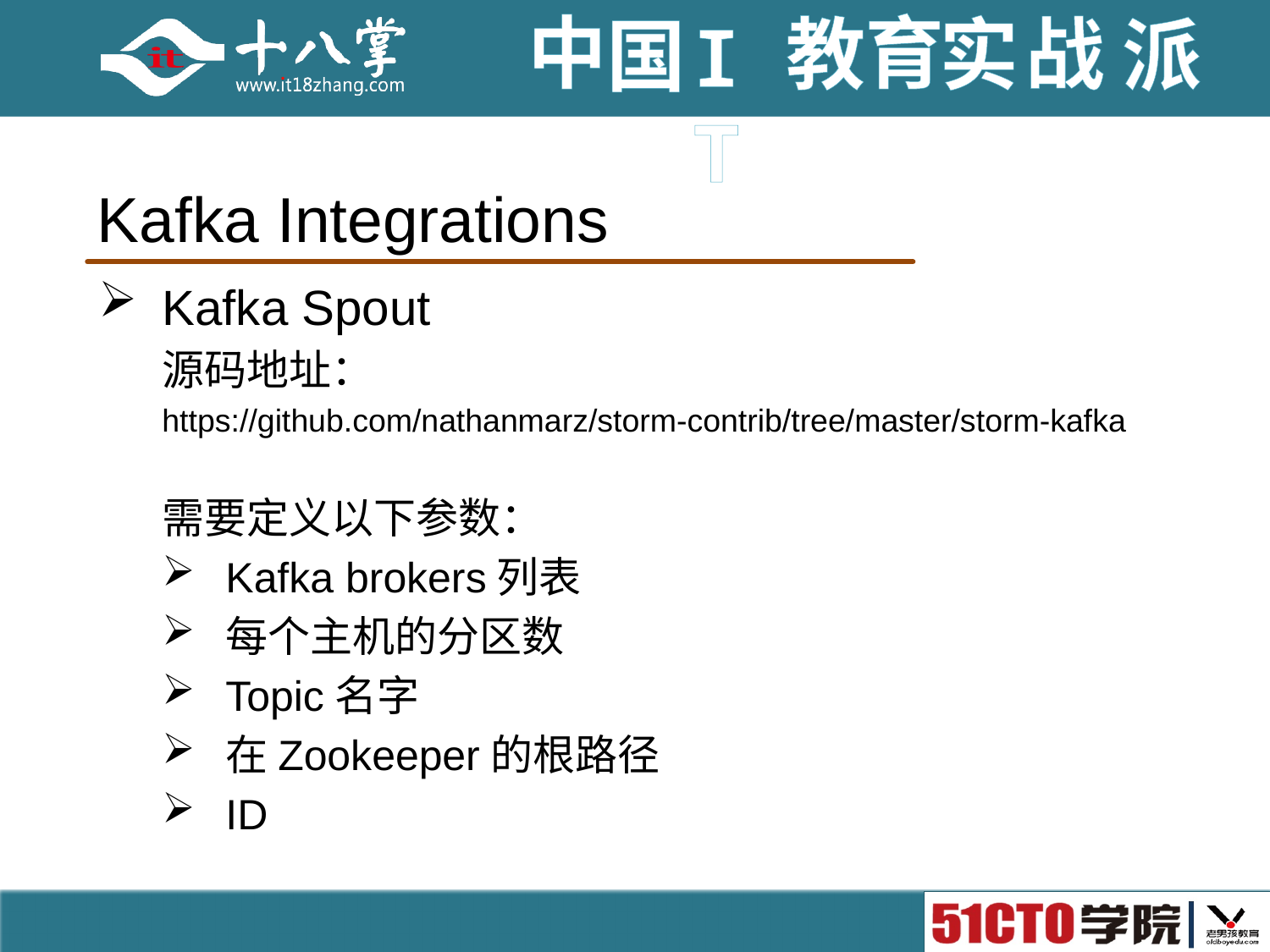

# Kafka Integrations
Kafka Spout
源码地址：
https://github.com/nathanmarz/storm-contrib/tree/master/storm-kafka

需要定义以下参数：
Kafka brokers列表
每个主机的分区数
Topic名字
在Zookeeper的根路径
ID